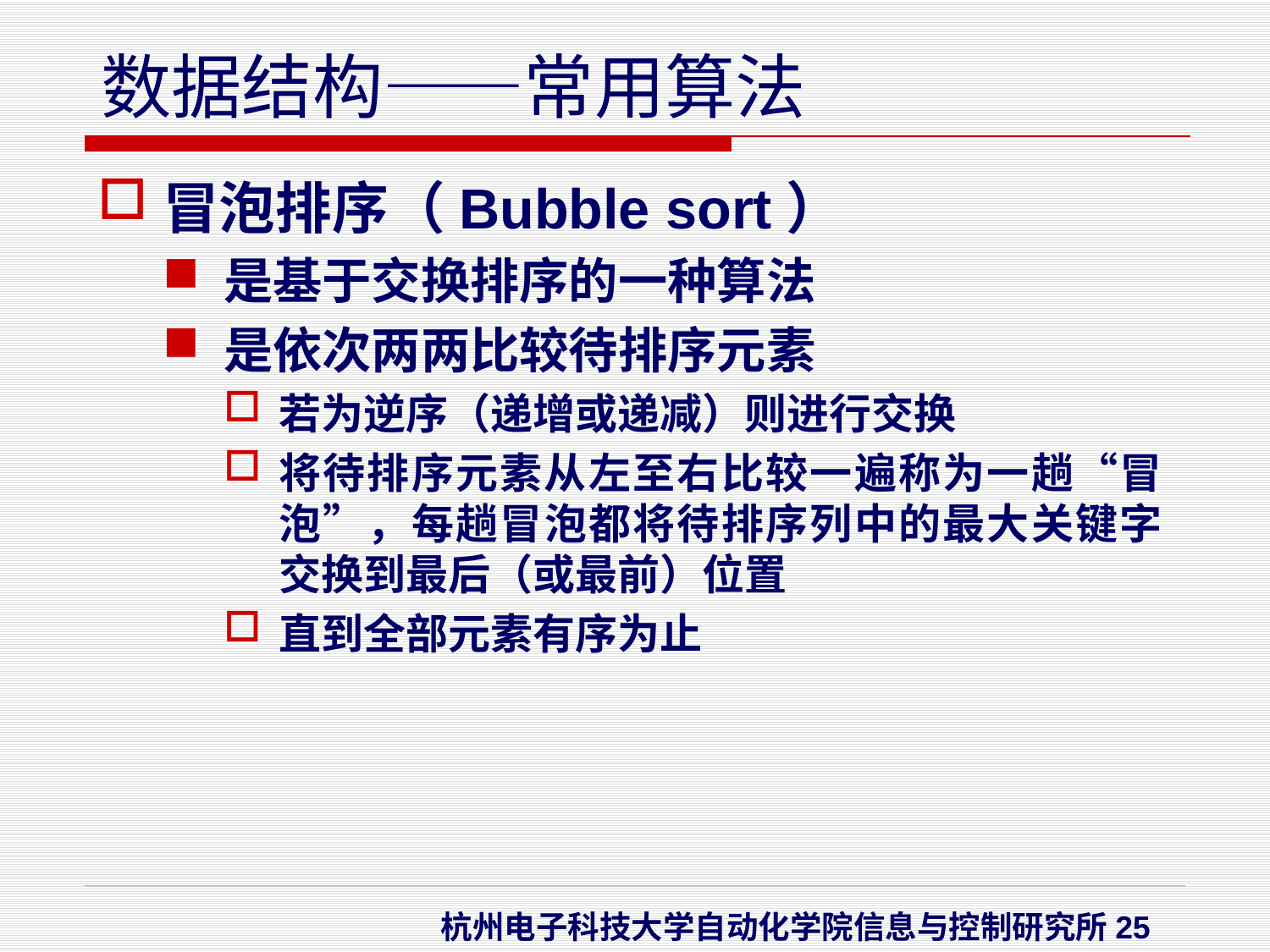

冒泡排序（Bubble sort）
是基于交换排序的一种算法
是依次两两比较待排序元素
若为逆序（递增或递减）则进行交换
将待排序元素从左至右比较一遍称为一趟“冒泡”，每趟冒泡都将待排序列中的最大关键字交换到最后（或最前）位置
直到全部元素有序为止